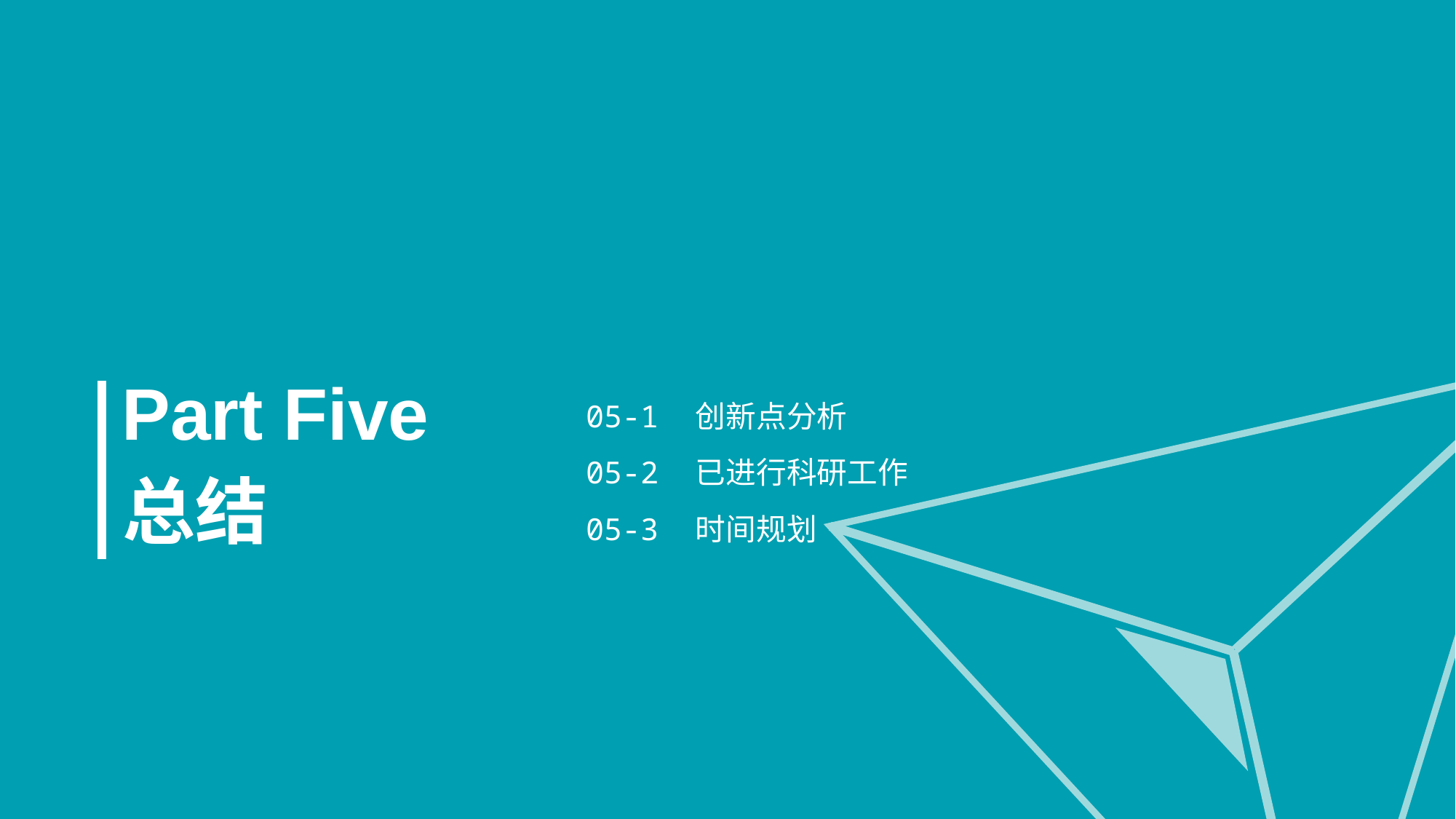

Part Five
05-1	创新点分析
05-2	已进行科研工作
05-3	时间规划
总结